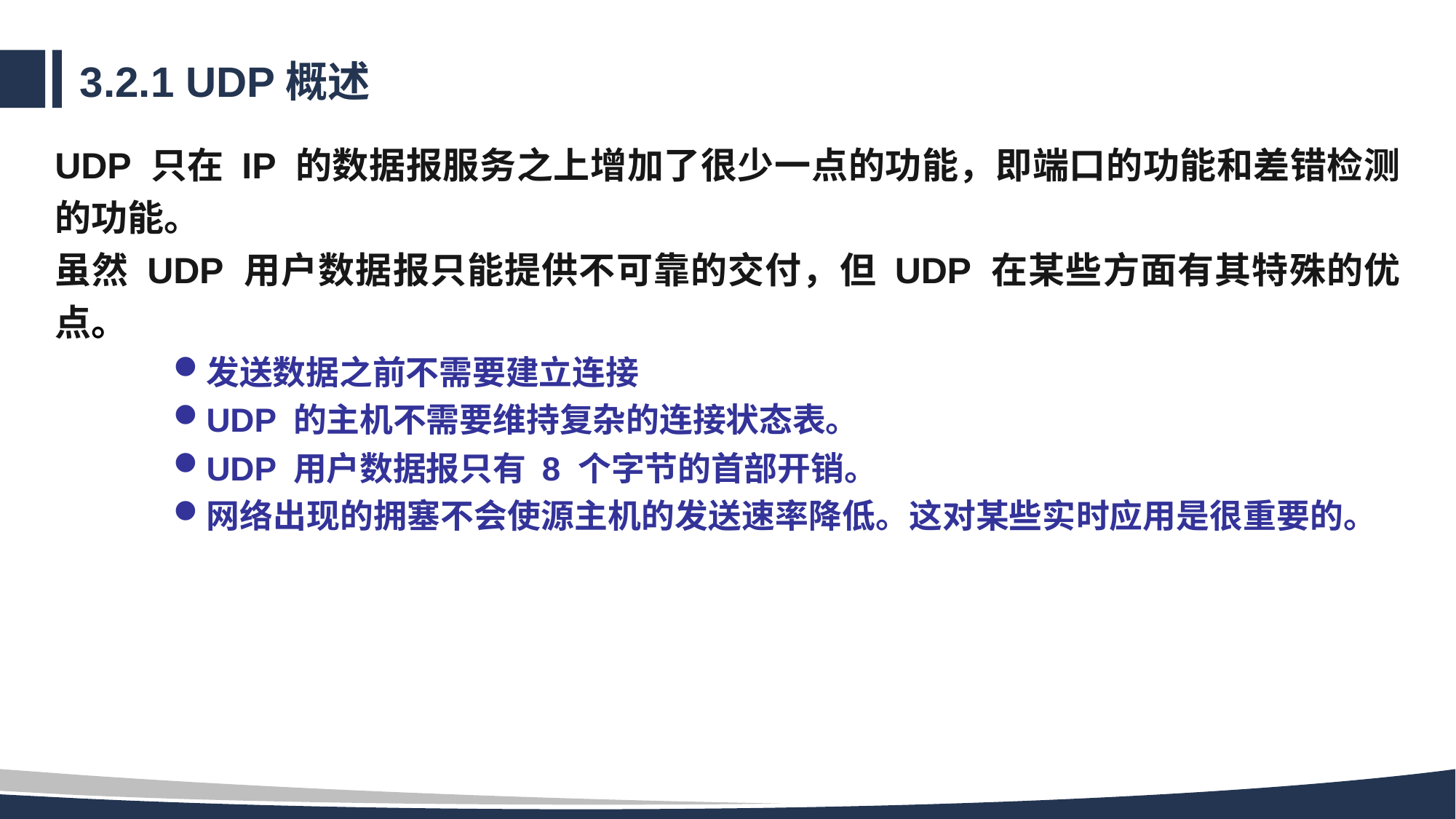

# 3.2.1 UDP概述
UDP 只在 IP 的数据报服务之上增加了很少一点的功能，即端口的功能和差错检测的功能。
虽然 UDP 用户数据报只能提供不可靠的交付，但 UDP 在某些方面有其特殊的优点。
发送数据之前不需要建立连接
UDP 的主机不需要维持复杂的连接状态表。
UDP 用户数据报只有 8 个字节的首部开销。
网络出现的拥塞不会使源主机的发送速率降低。这对某些实时应用是很重要的。